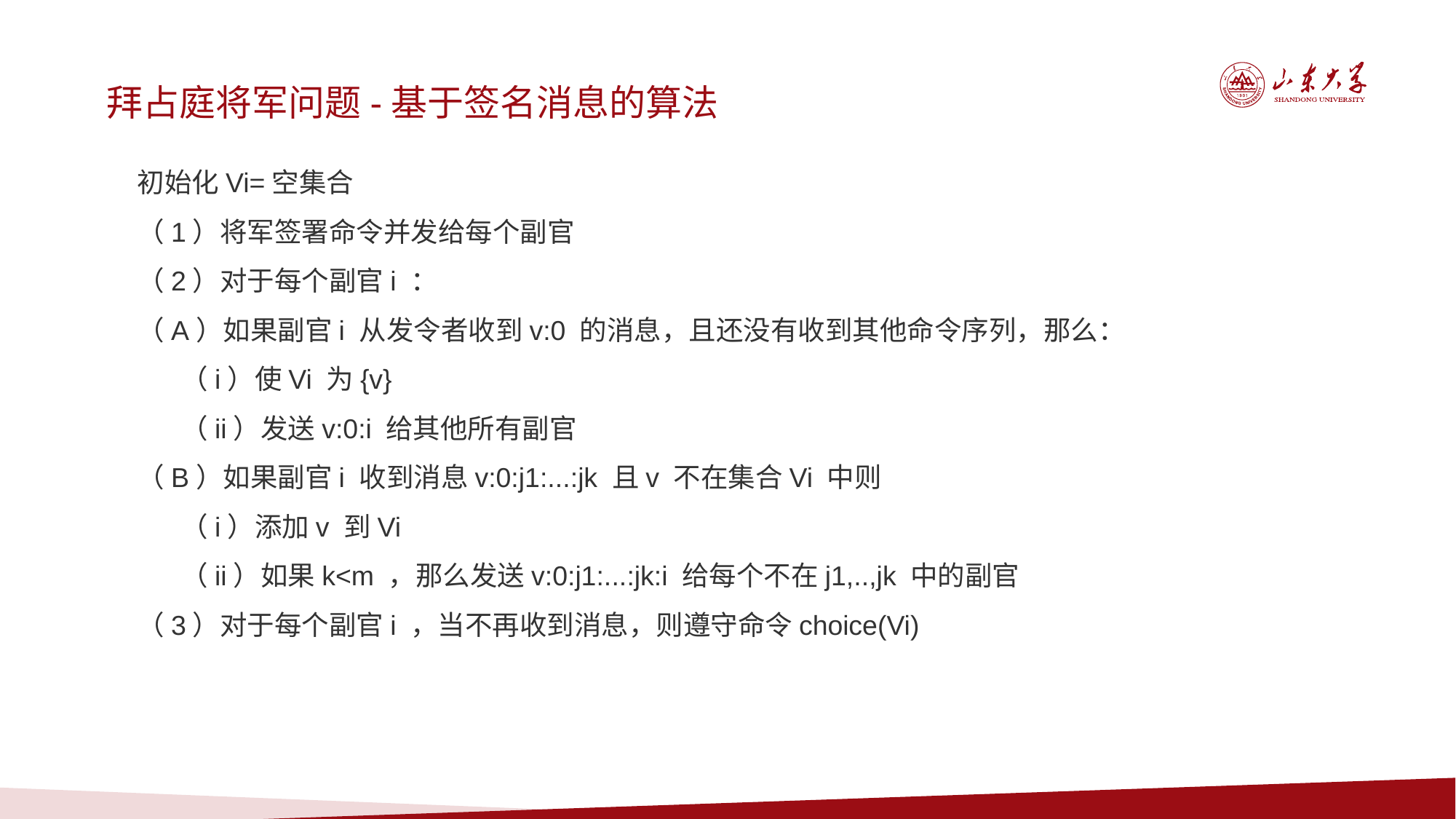

拜占庭将军问题-基于签名消息的算法
初始化Vi=空集合
（1）将军签署命令并发给每个副官
（2）对于每个副官i ：
（A）如果副官i 从发令者收到v:0 的消息，且还没有收到其他命令序列，那么：
      （i）使Vi 为{v}
      （ii）发送v:0:i 给其他所有副官
（B）如果副官i 收到消息v:0:j1:...:jk 且v 不在集合Vi 中则
      （i）添加v 到Vi
      （ii）如果k<m ，那么发送v:0:j1:...:jk:i 给每个不在j1,..,jk 中的副官
（3）对于每个副官i ，当不再收到消息，则遵守命令choice(Vi)